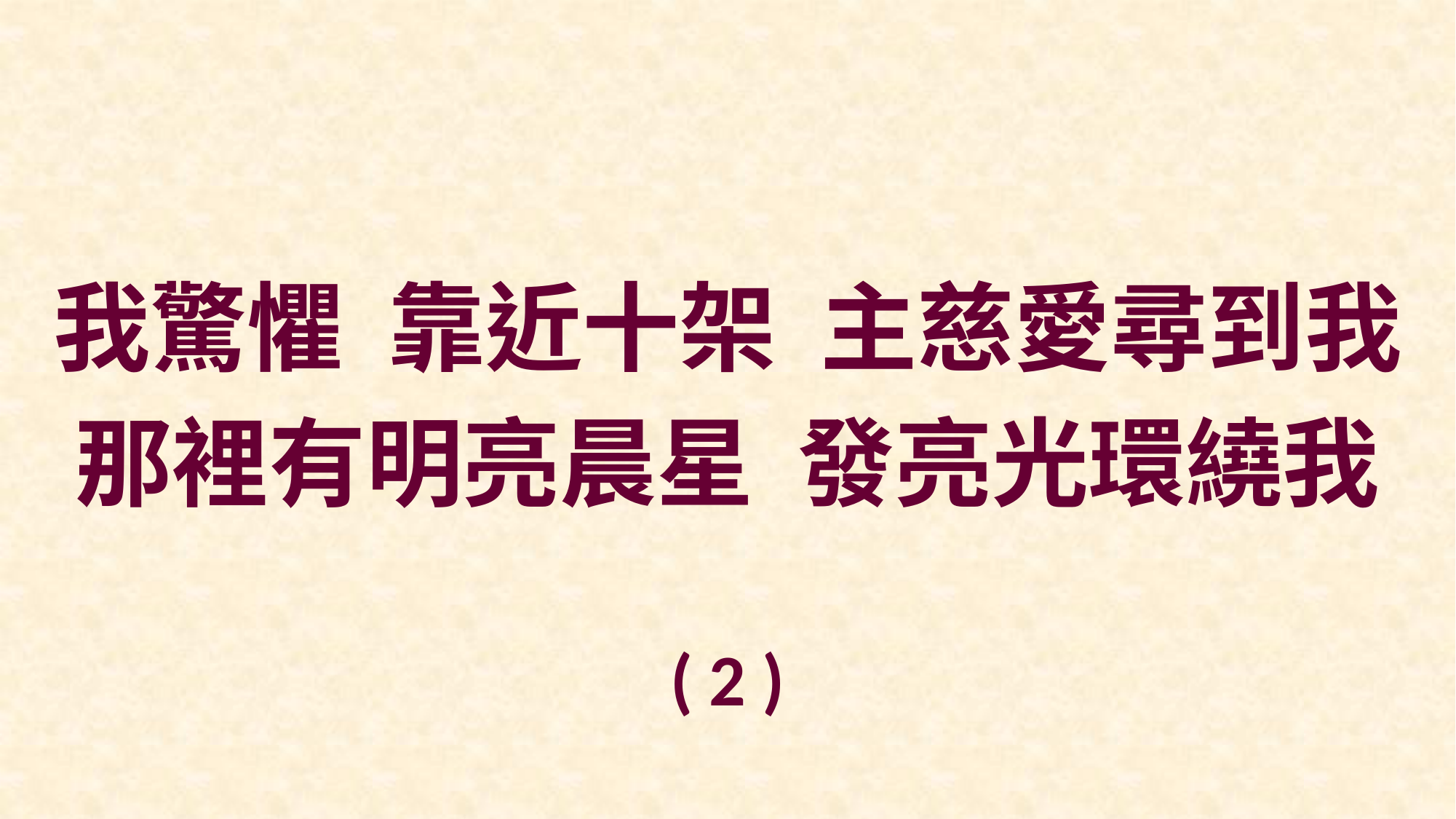

我驚懼  靠近十架  主慈愛尋到我
那裡有明亮晨星  發亮光環繞我
( 2 )